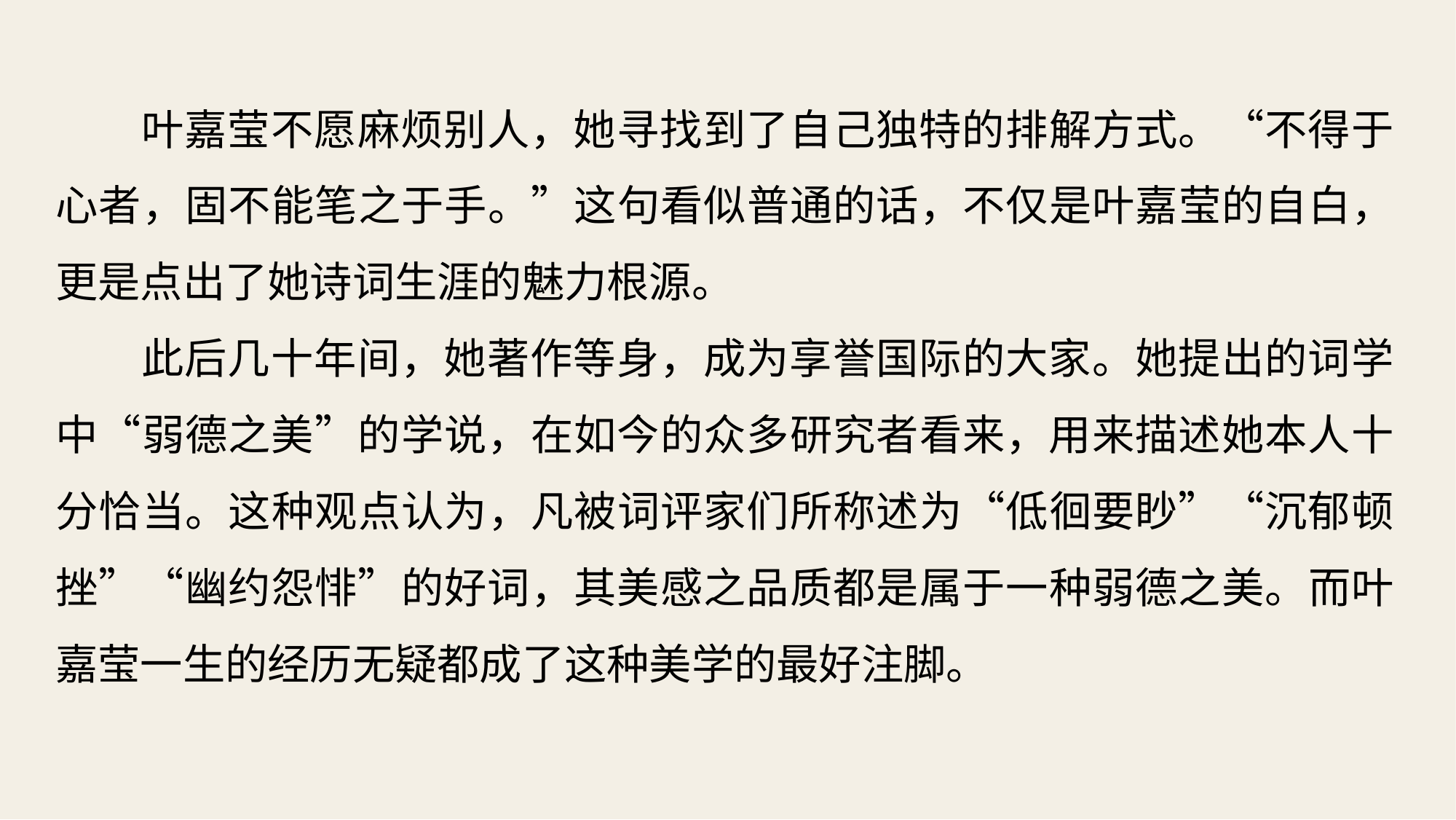

叶嘉莹不愿麻烦别人，她寻找到了自己独特的排解方式。“不得于心者，固不能笔之于手。”这句看似普通的话，不仅是叶嘉莹的自白，更是点出了她诗词生涯的魅力根源。
此后几十年间，她著作等身，成为享誉国际的大家。她提出的词学中“弱德之美”的学说，在如今的众多研究者看来，用来描述她本人十分恰当。这种观点认为，凡被词评家们所称述为“低徊要眇”“沉郁顿挫”“幽约怨悱”的好词，其美感之品质都是属于一种弱德之美。而叶嘉莹一生的经历无疑都成了这种美学的最好注脚。